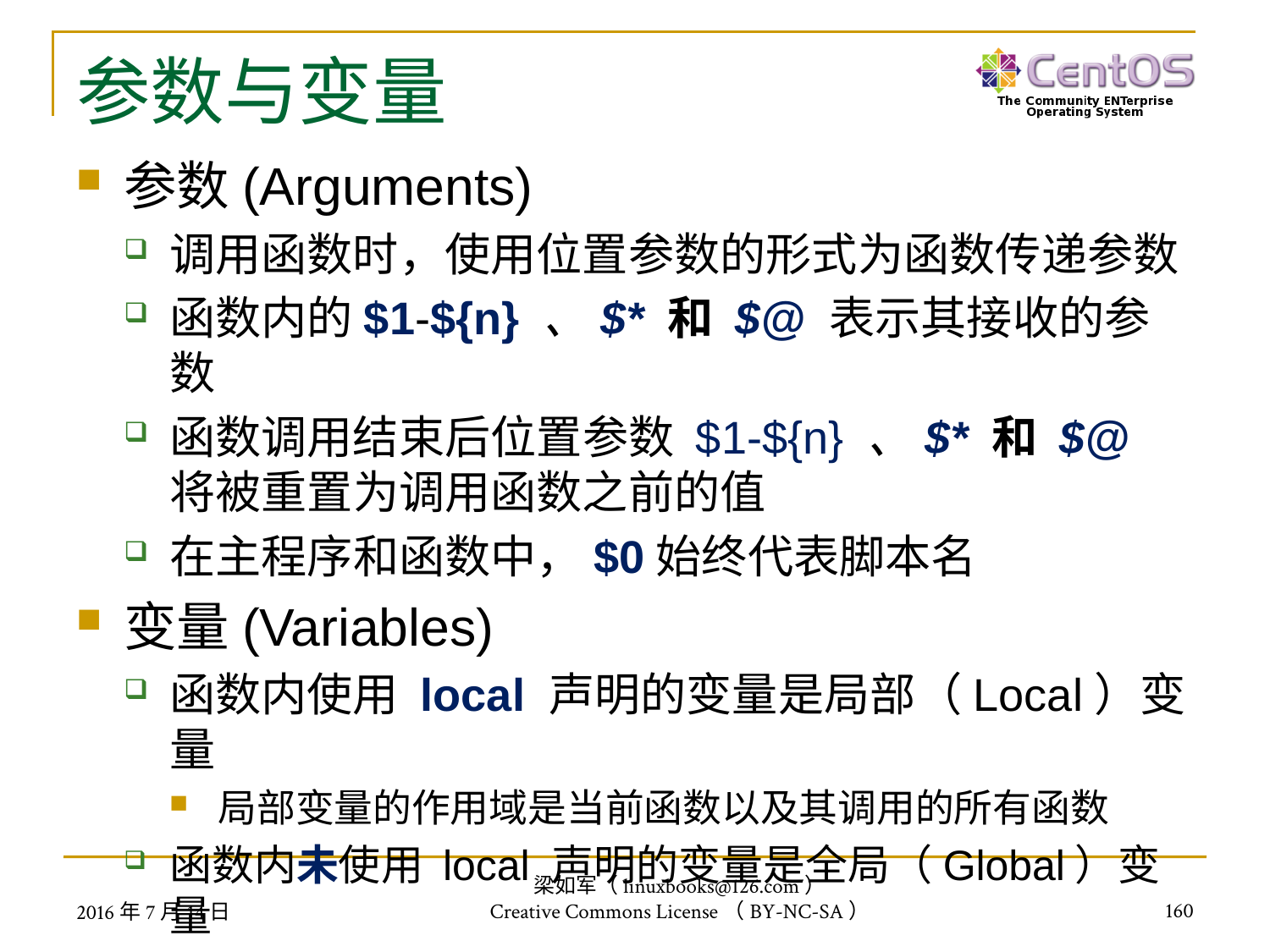

# 参数与变量
参数(Arguments)
调用函数时，使用位置参数的形式为函数传递参数
函数内的$1-${n} 、$* 和 $@ 表示其接收的参数
函数调用结束后位置参数 $1-${n} 、$* 和 $@ 将被重置为调用函数之前的值
在主程序和函数中，$0始终代表脚本名
变量(Variables)
函数内使用 local 声明的变量是局部（Local）变量
局部变量的作用域是当前函数以及其调用的所有函数
函数内未使用 local 声明的变量是全局（Global）变量
即主程序和函数中的同名变量是一个变量（地址一致）
梁如军（linuxbooks@126.com）
Creative Commons License（BY-NC-SA）
2016年7月14日
160